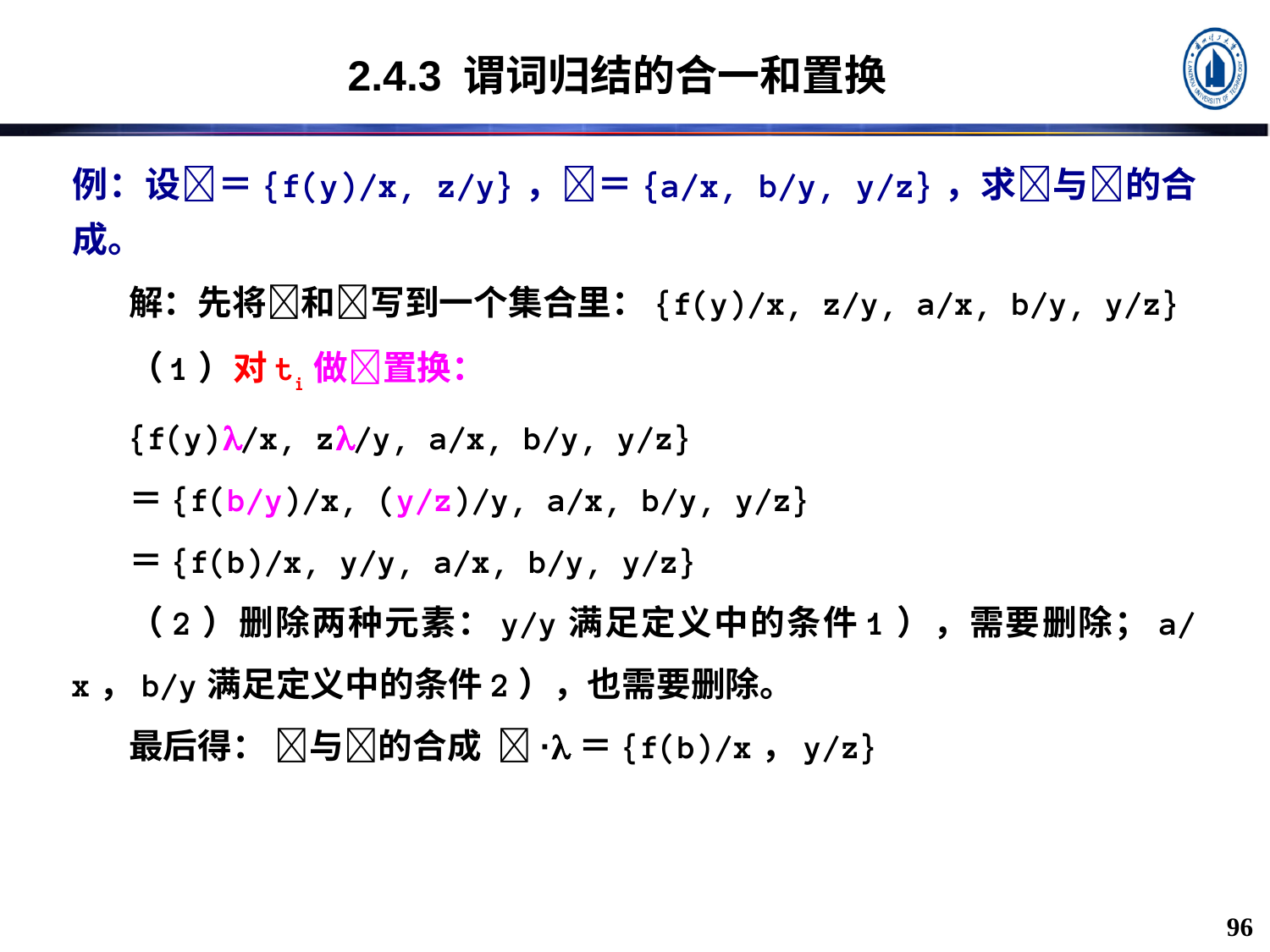

# 2.4.3 谓词归结的合一和置换
例：设θ＝{f(y)/x, z/y}，λ＝{a/x, b/y, y/z}，求θ与λ的合成。
解：先将θ和λ写到一个集合里：{f(y)/x, z/y, a/x, b/y, y/z}
（1）对ti做λ置换：
{f(y)λ/x, zλ/y, a/x, b/y, y/z}
＝{f(b/y)/x, (y/z)/y, a/x, b/y, y/z}
＝{f(b)/x, y/y, a/x, b/y, y/z}
（2）删除两种元素：y/y满足定义中的条件1），需要删除；a/x，b/y满足定义中的条件2），也需要删除。
最后得： θ与λ的合成  θ·λ＝{f(b)/x，y/z}

96